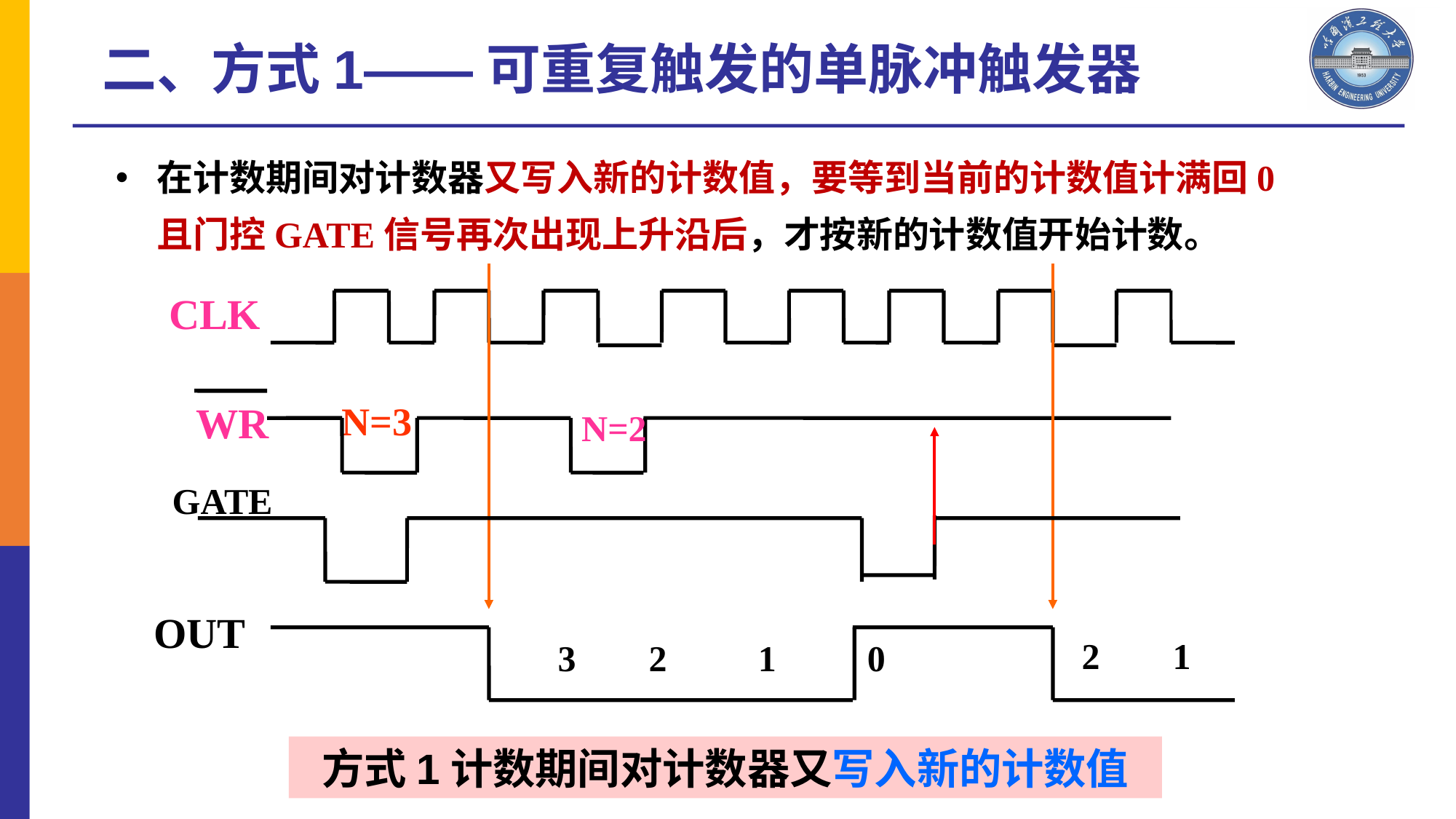

二、方式1——可重复触发的单脉冲触发器
在计数期间对计数器又写入新的计数值，要等到当前的计数值计满回0且门控GATE信号再次出现上升沿后，才按新的计数值开始计数。
CLK

WR

N=3
N=2

GATE

OUT

2        1
3        2          1          0

方式1计数期间对计数器又写入新的计数值